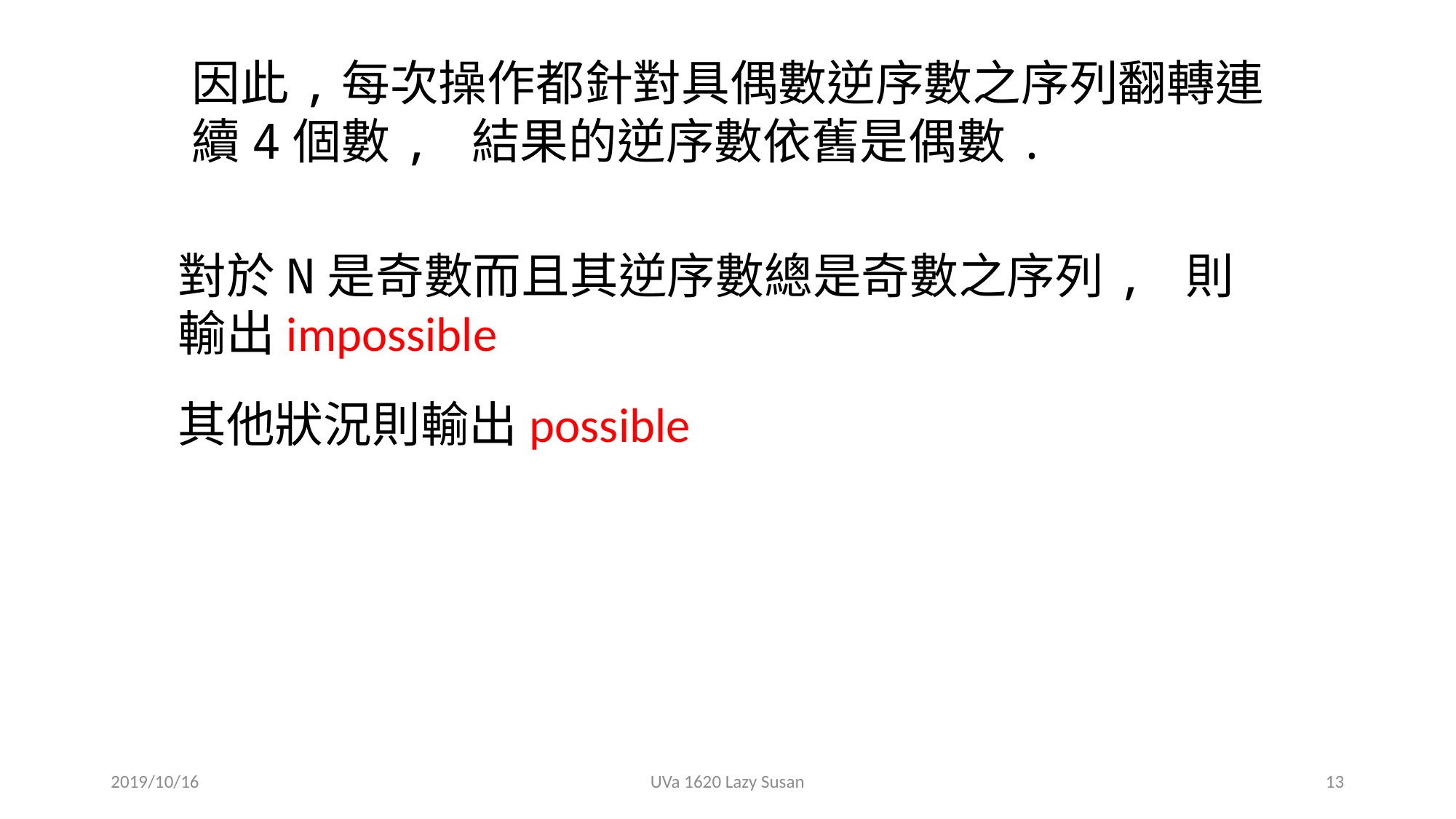

因此,每次操作都針對具偶數逆序數之序列翻轉連續4個數, 結果的逆序數依舊是偶數.
對於N是奇數而且其逆序數總是奇數之序列, 則輸出impossible
其他狀況則輸出possible
2019/10/16
UVa 1620 Lazy Susan
13